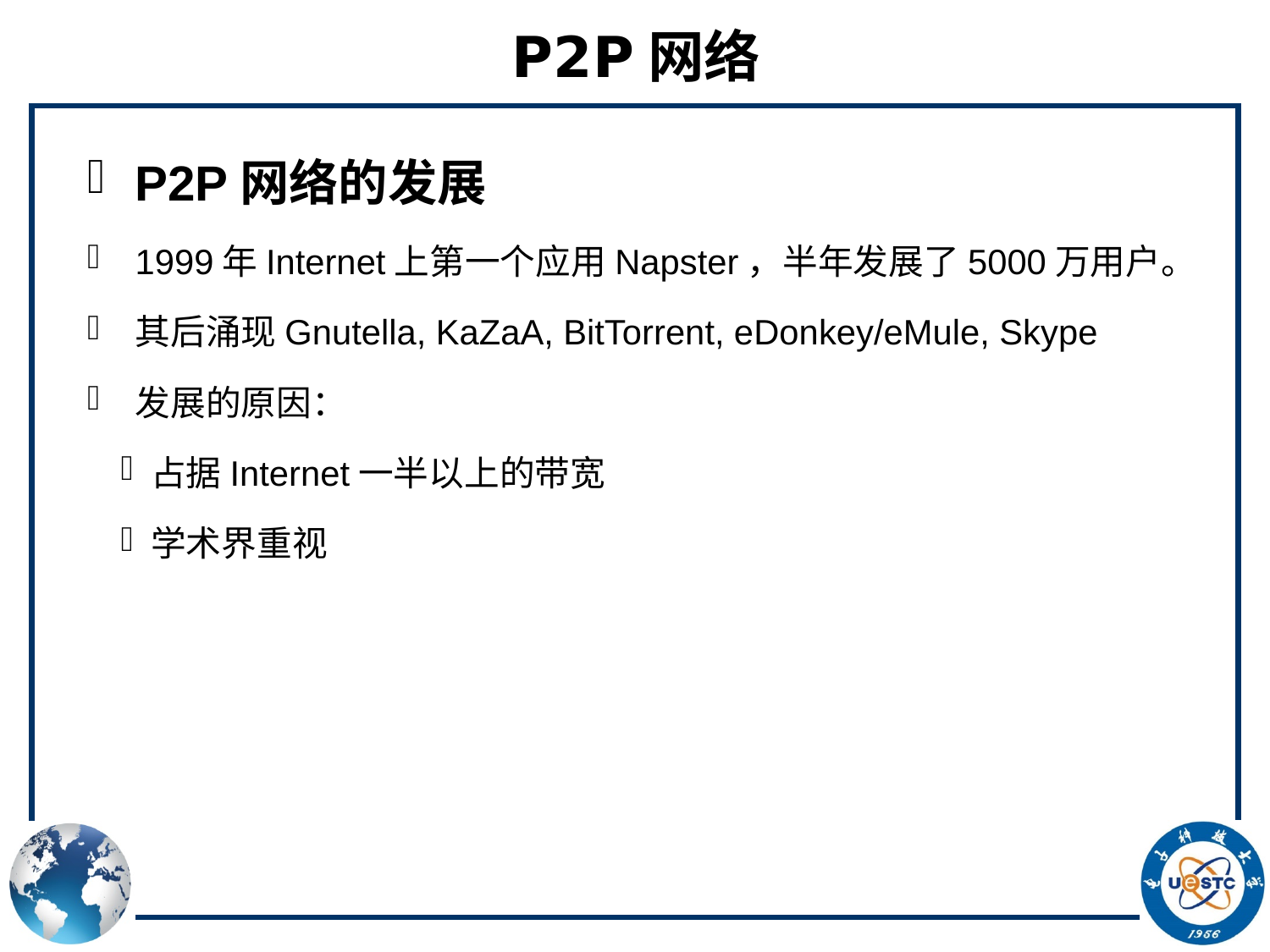

# P2P网络
P2P网络的发展
1999年Internet上第一个应用Napster，半年发展了5000万用户。
其后涌现Gnutella, KaZaA, BitTorrent, eDonkey/eMule, Skype
发展的原因：
占据Internet一半以上的带宽
学术界重视